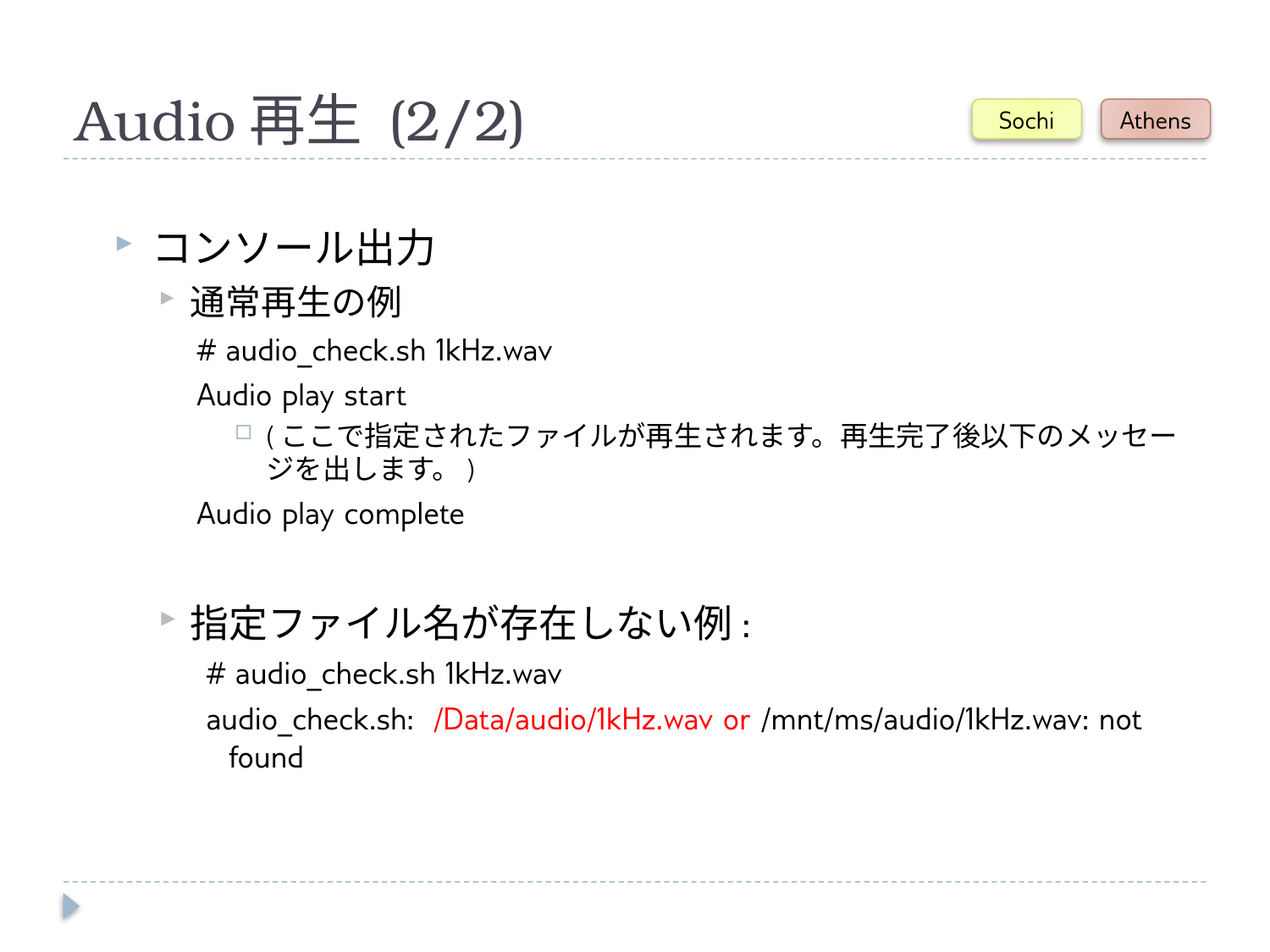

# Audio再生 (2/2)
Sochi
Athens

コンソール出力
通常再生の例
# audio_check.sh 1kHz.wav
Audio play start
(ここで指定されたファイルが再生されます。再生完了後以下のメッセージを出します。)
Audio play complete

指定ファイル名が存在しない例:
 # audio_check.sh 1kHz.wav
 audio_check.sh:  /Data/audio/1kHz.wav or /mnt/ms/audio/1kHz.wav: not found